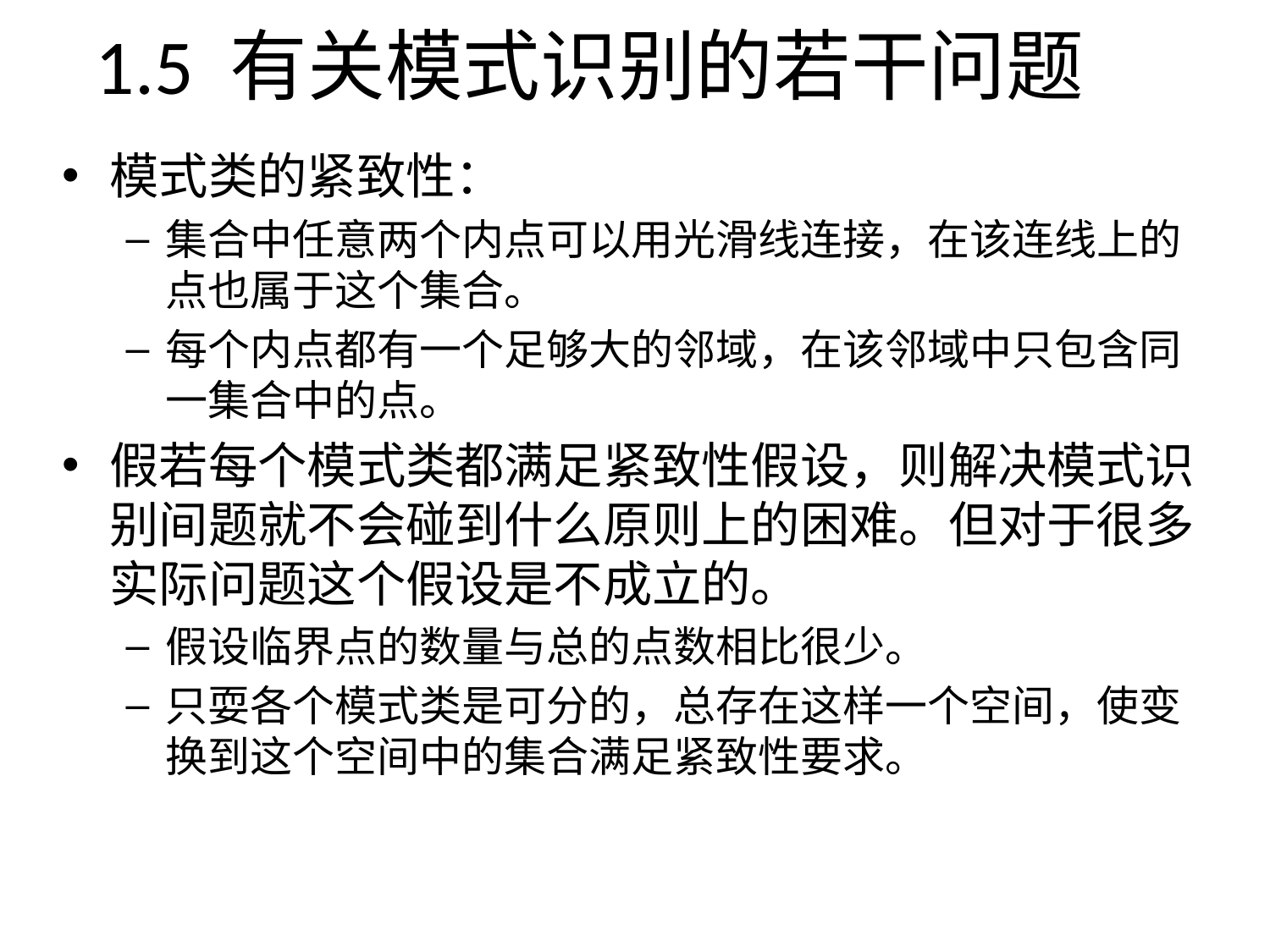

# 1.5 有关模式识别的若干问题
模式类的紧致性：
集合中任意两个内点可以用光滑线连接，在该连线上的点也属于这个集合。
每个内点都有一个足够大的邻域，在该邻域中只包含同一集合中的点。
假若每个模式类都满足紧致性假设，则解决模式识别间题就不会碰到什么原则上的困难。但对于很多实际问题这个假设是不成立的。
假设临界点的数量与总的点数相比很少。
只耍各个模式类是可分的，总存在这样一个空间，使变换到这个空间中的集合满足紧致性要求。